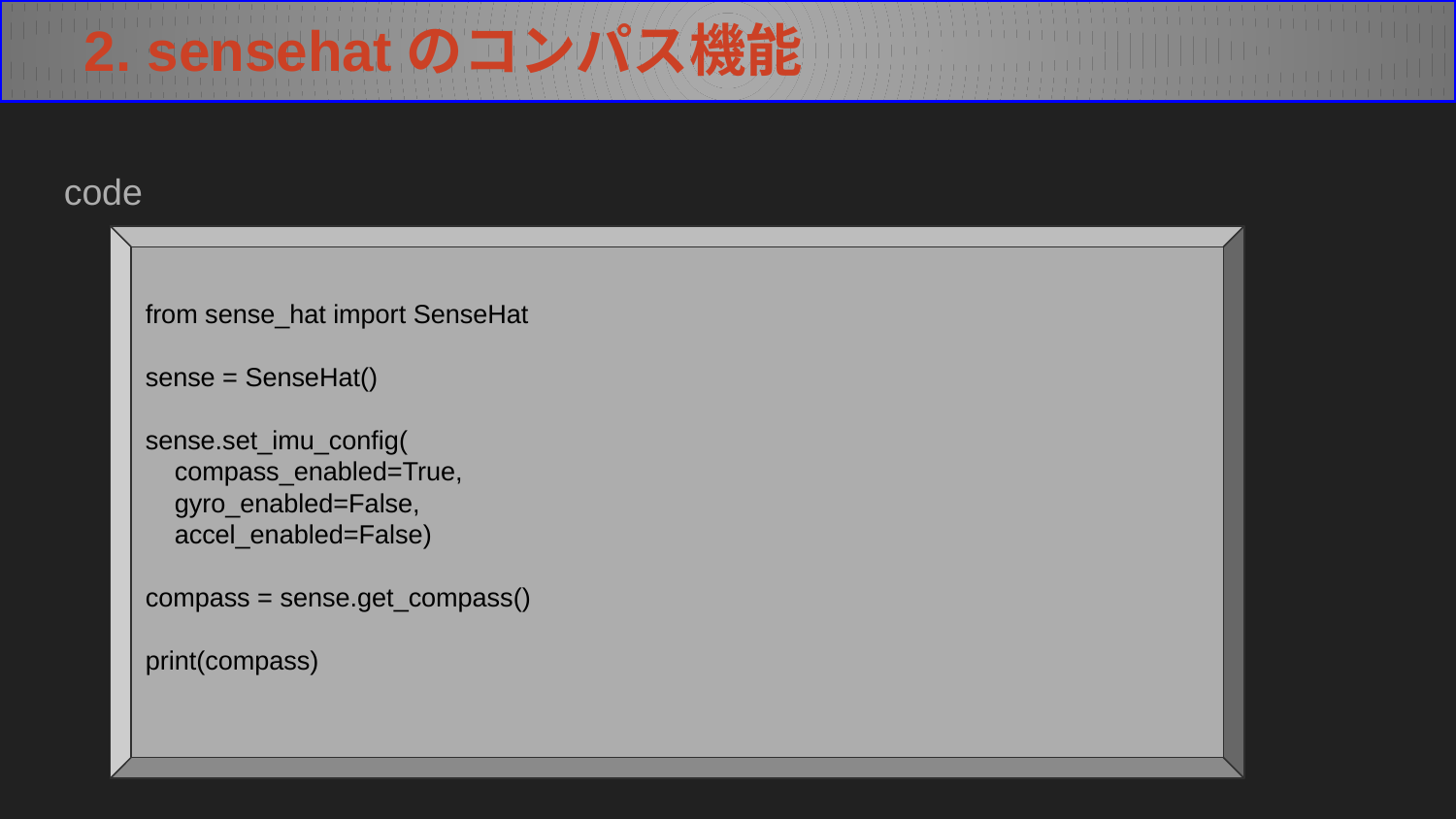

2. sensehatのコンパス機能
code
from sense_hat import SenseHat

sense = SenseHat()

sense.set_imu_config(
    compass_enabled=True,
    gyro_enabled=False,
    accel_enabled=False)

compass = sense.get_compass()

print(compass)